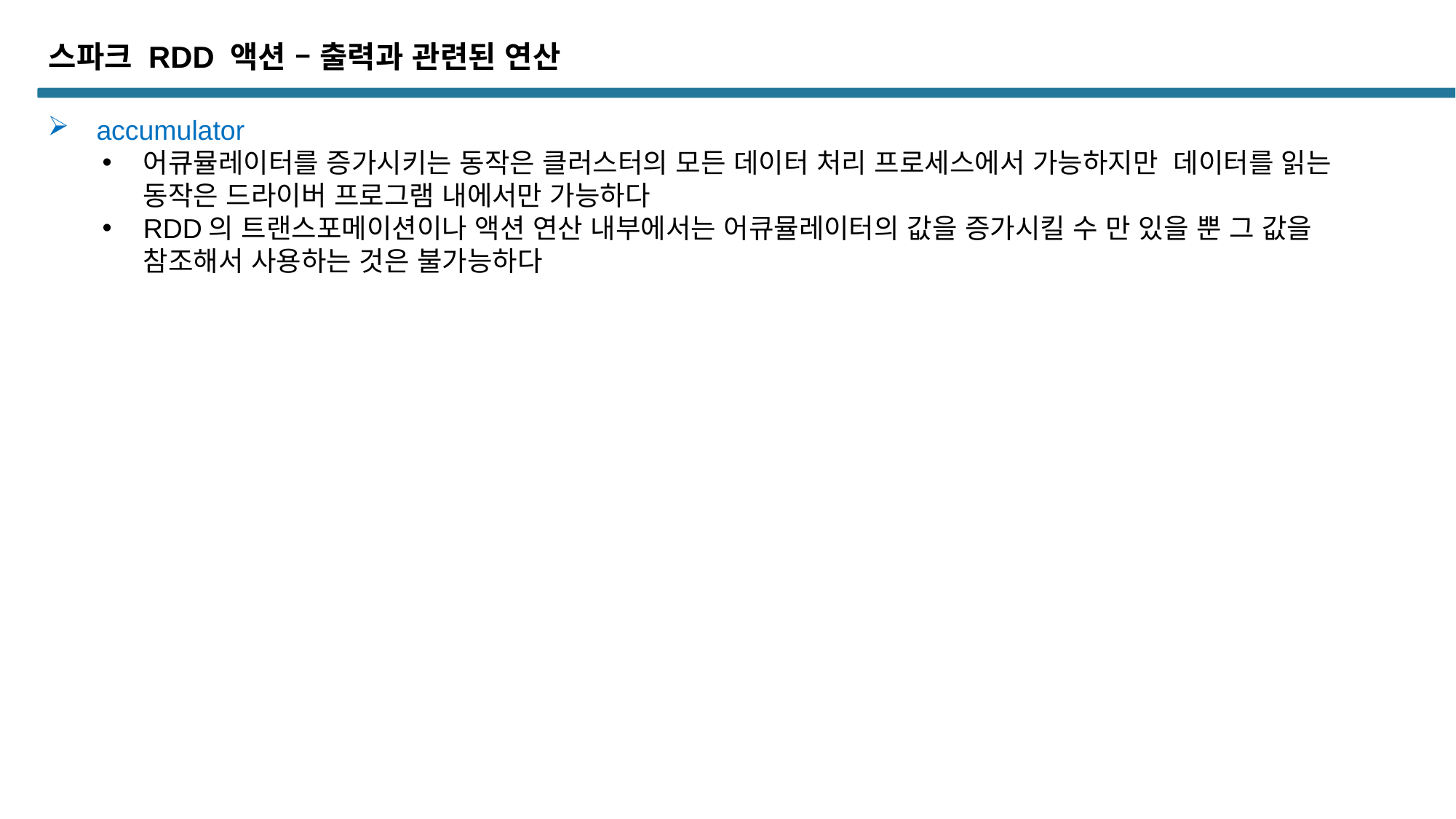

스파크 RDD 액션 – 출력과 관련된 연산
 accumulator
어큐뮬레이터를 증가시키는 동작은 클러스터의 모든 데이터 처리 프로세스에서 가능하지만  데이터를 읽는 동작은 드라이버 프로그램 내에서만 가능하다
RDD의 트랜스포메이션이나 액션 연산 내부에서는 어큐뮬레이터의 값을 증가시킬 수 만 있을 뿐 그 값을 참조해서 사용하는 것은 불가능하다